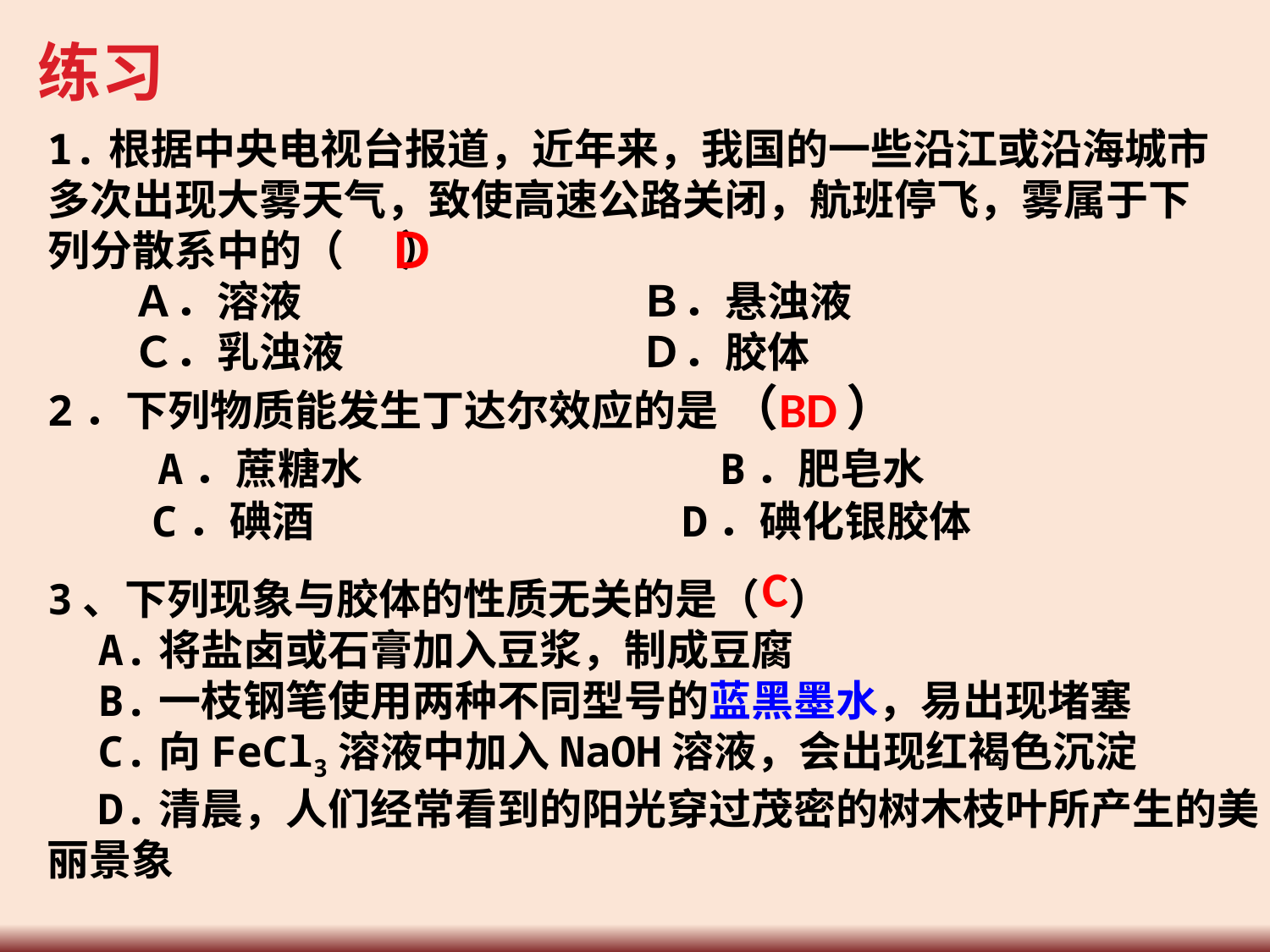

练习
1.根据中央电视台报道，近年来，我国的一些沿江或沿海城市多次出现大雾天气，致使高速公路关闭，航班停飞，雾属于下列分散系中的（      ）
　　Ａ．溶液　　　　　　　　Ｂ．悬浊液
　　Ｃ．乳浊液　　　　　　　Ｄ．胶体
2．下列物质能发生丁达尔效应的是 （      ）
　　A．蔗糖水　　　　　　　B．肥皂水
　　 C．碘酒　　　　　　　  　D．碘化银胶体
Ｄ
BD
C
3、下列现象与胶体的性质无关的是（   ）
  A.将盐卤或石膏加入豆浆，制成豆腐
  B.一枝钢笔使用两种不同型号的蓝黑墨水，易出现堵塞
  C.向FeCl3溶液中加入NaOH溶液，会出现红褐色沉淀
  D.清晨，人们经常看到的阳光穿过茂密的树木枝叶所产生的美丽景象